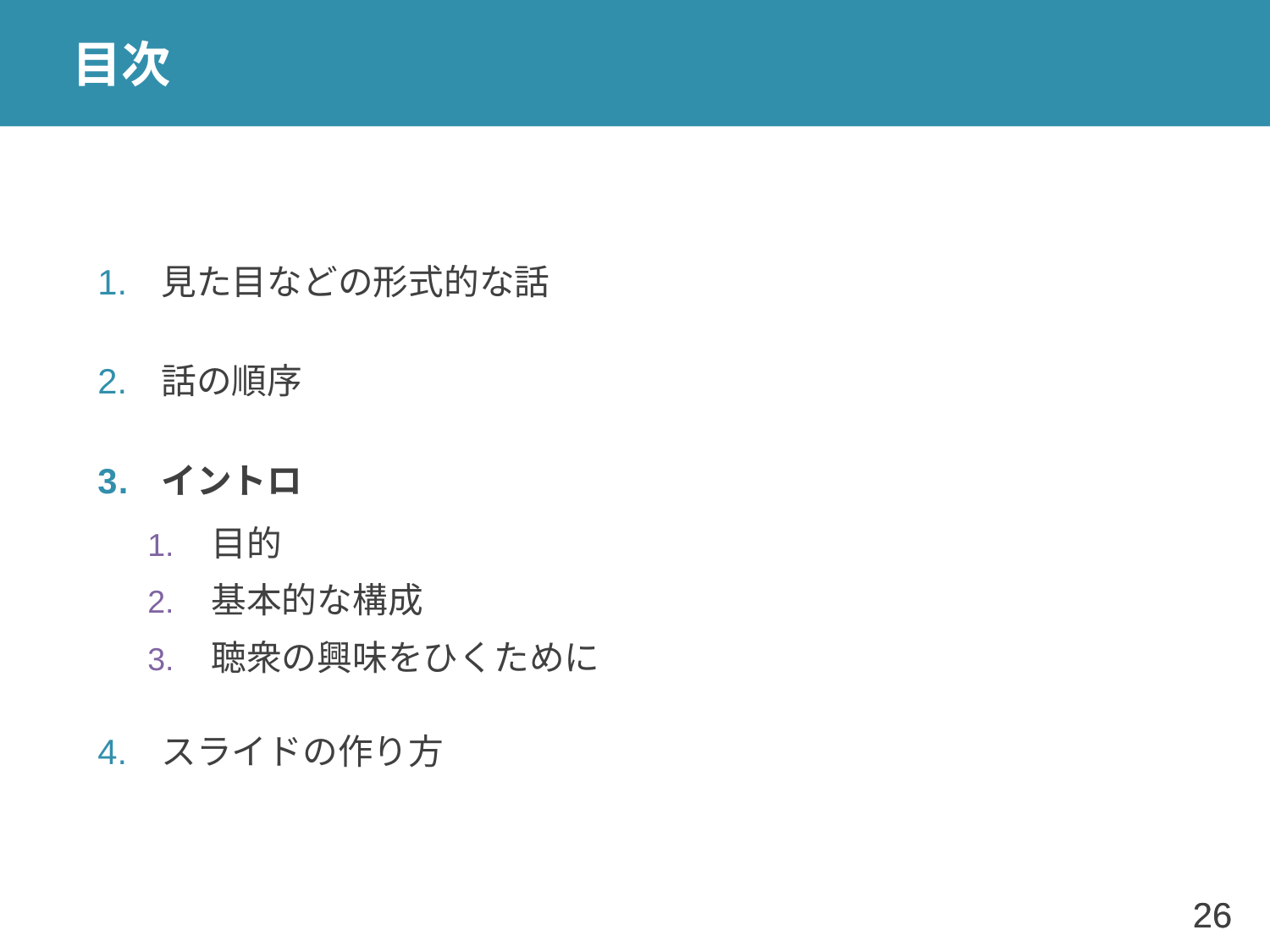

# 目次
見た目などの形式的な話
話の順序
イントロ
目的
基本的な構成
聴衆の興味をひくために
スライドの作り方